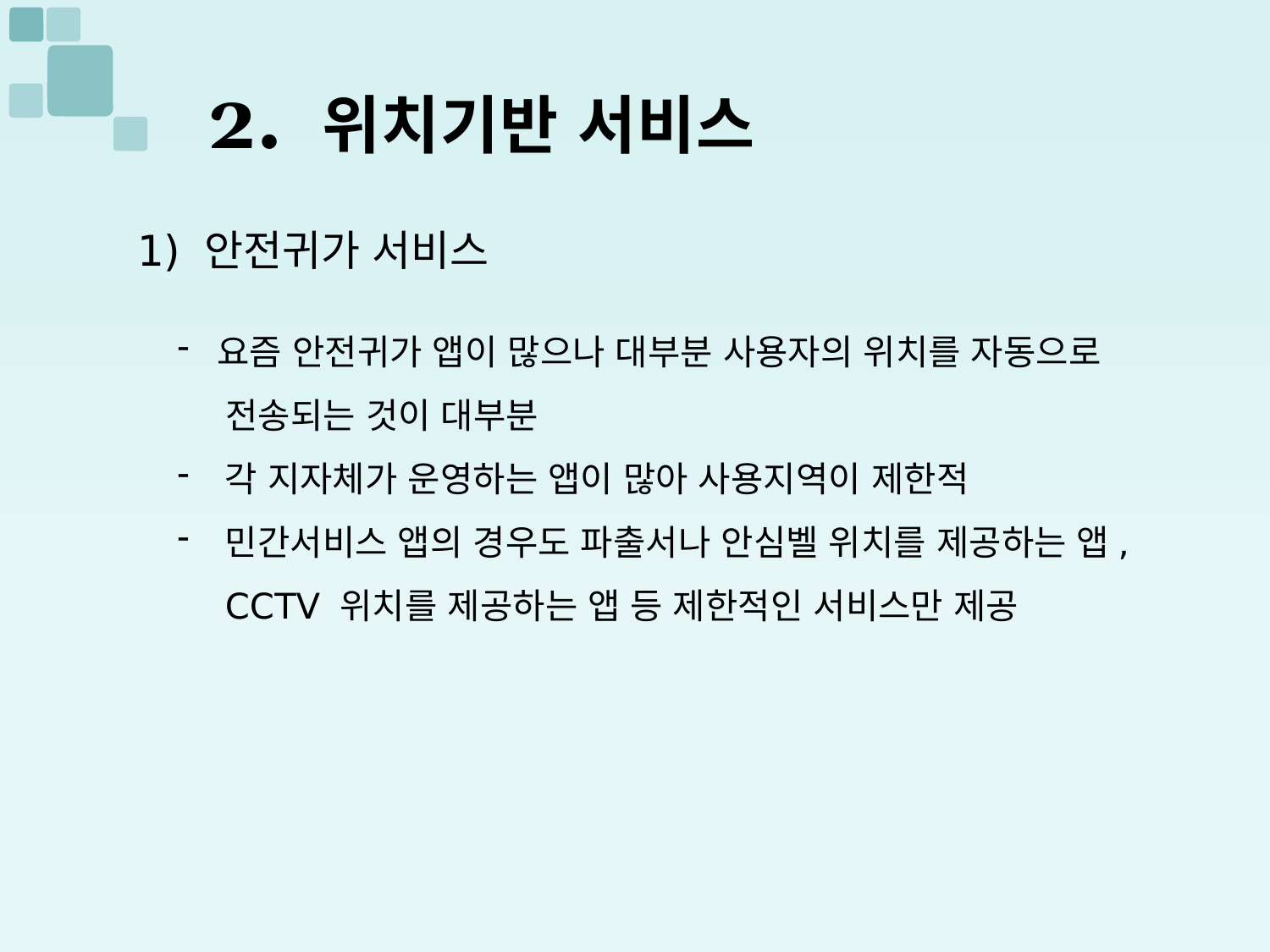

# 2. 위치기반 서비스
1) 안전귀가 서비스
요즘 안전귀가 앱이 많으나 대부분 사용자의 위치를 자동으로
    전송되는 것이 대부분
각 지자체가 운영하는 앱이 많아 사용지역이 제한적
민간서비스 앱의 경우도 파출서나 안심벨 위치를 제공하는 앱, CCTV 위치를 제공하는 앱 등 제한적인 서비스만 제공